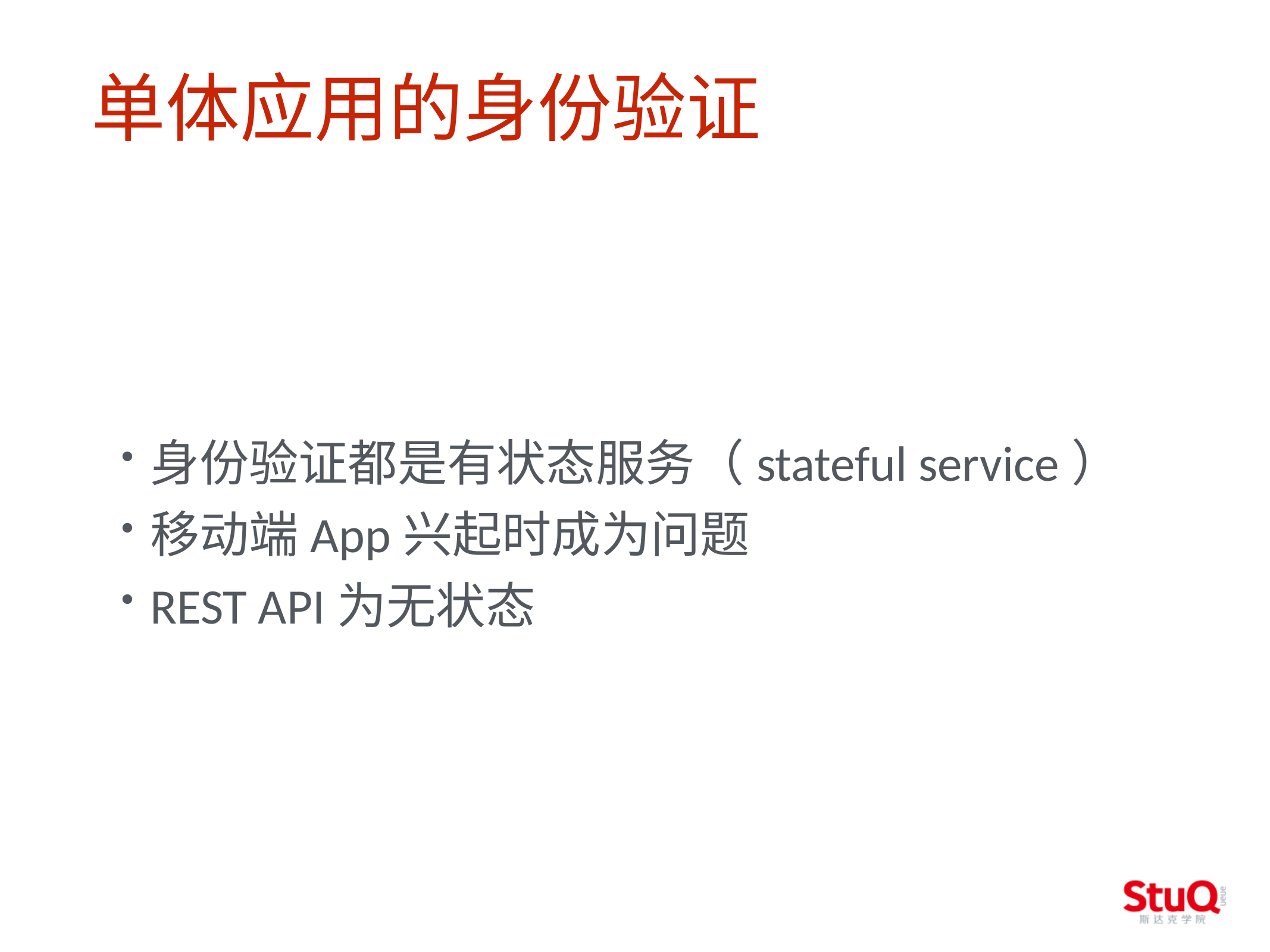

单体应用的身份验证
身份验证都是有状态服务（stateful service）
移动端App兴起时成为问题
REST API为无状态